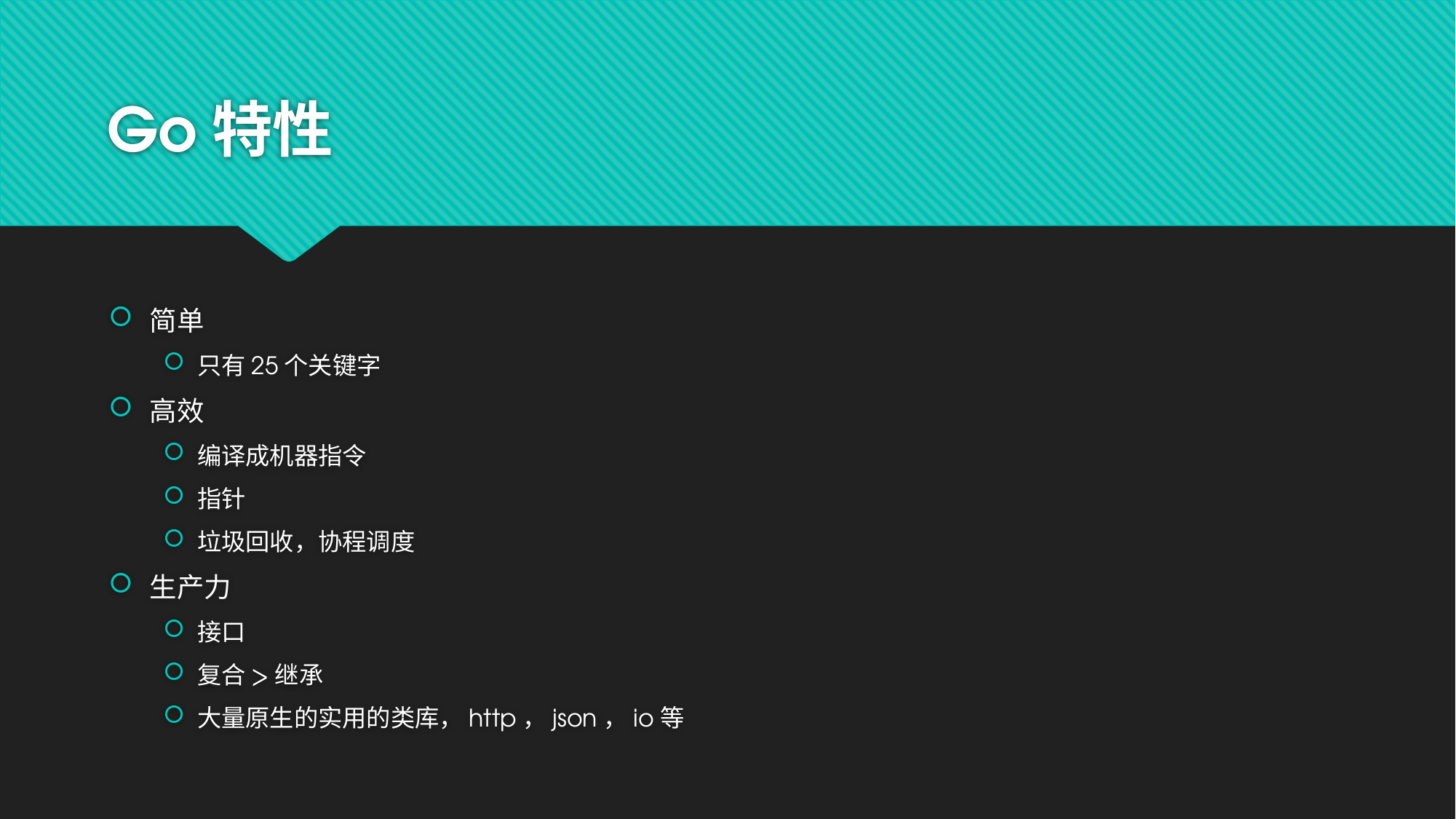

# Go特性
简单
只有25个关键字
高效
编译成机器指令
指针
垃圾回收，协程调度
生产力
接口
复合>继承
大量原生的实用的类库，http，json，io等